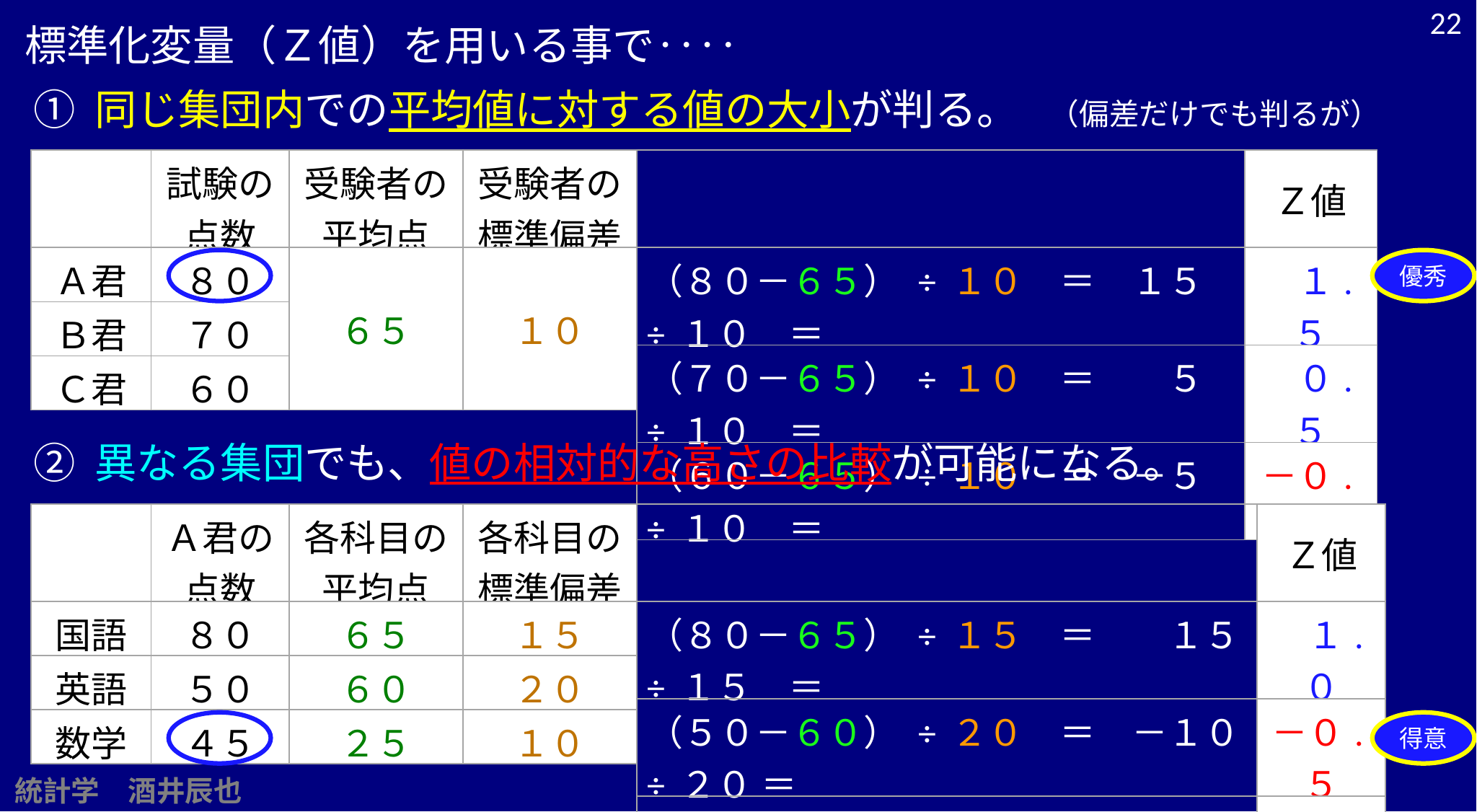

22
標準化変量（Ｚ値）を用いる事で‥‥
① 同じ集団内での平均値に対する値の大小が判る。　（偏差だけでも判るが）
|  | 試験の 点数 | 受験者の 平均点 | 受験者の 標準偏差 |
| --- | --- | --- | --- |
| Ａ君 | ８０ | ６５ | １０ |
| Ｂ君 | ７０ |  |  |
| Ｃ君 | ６０ |  |  |
|  | Ｚ値 |
| --- | --- |
| （８０－６５） ÷ １０　＝　１５ ÷ １０　＝ | １.５ |
| （７０－６５） ÷ １０　＝　　５ ÷ １０　＝ | ０.５ |
| （６０－６５） ÷ １０　＝　－５ ÷ １０　＝ | －０.５ |

優秀
② 異なる集団でも、値の相対的な高さの比較が可能になる。
|  | Ａ君の 点数 | 各科目の 平均点 | 各科目の 標準偏差 |
| --- | --- | --- | --- |
| 国語 | ８０ | ６５ | １５ |
| 英語 | ５０ | ６０ | ２０ |
| 数学 | ４５ | ２５ | １０ |
|  | Ｚ値 |
| --- | --- |
| （８０－６５） ÷ １５　＝　　１５ ÷ １５　＝ | １.０ |
| （５０－６０） ÷ ２０　＝　－１０ ÷ ２０ ＝ | －０.５ |
| （４５－２５） ÷ １０　＝　　２０ ÷ １０　＝ | ２.０ |

得意
統計学　酒井辰也